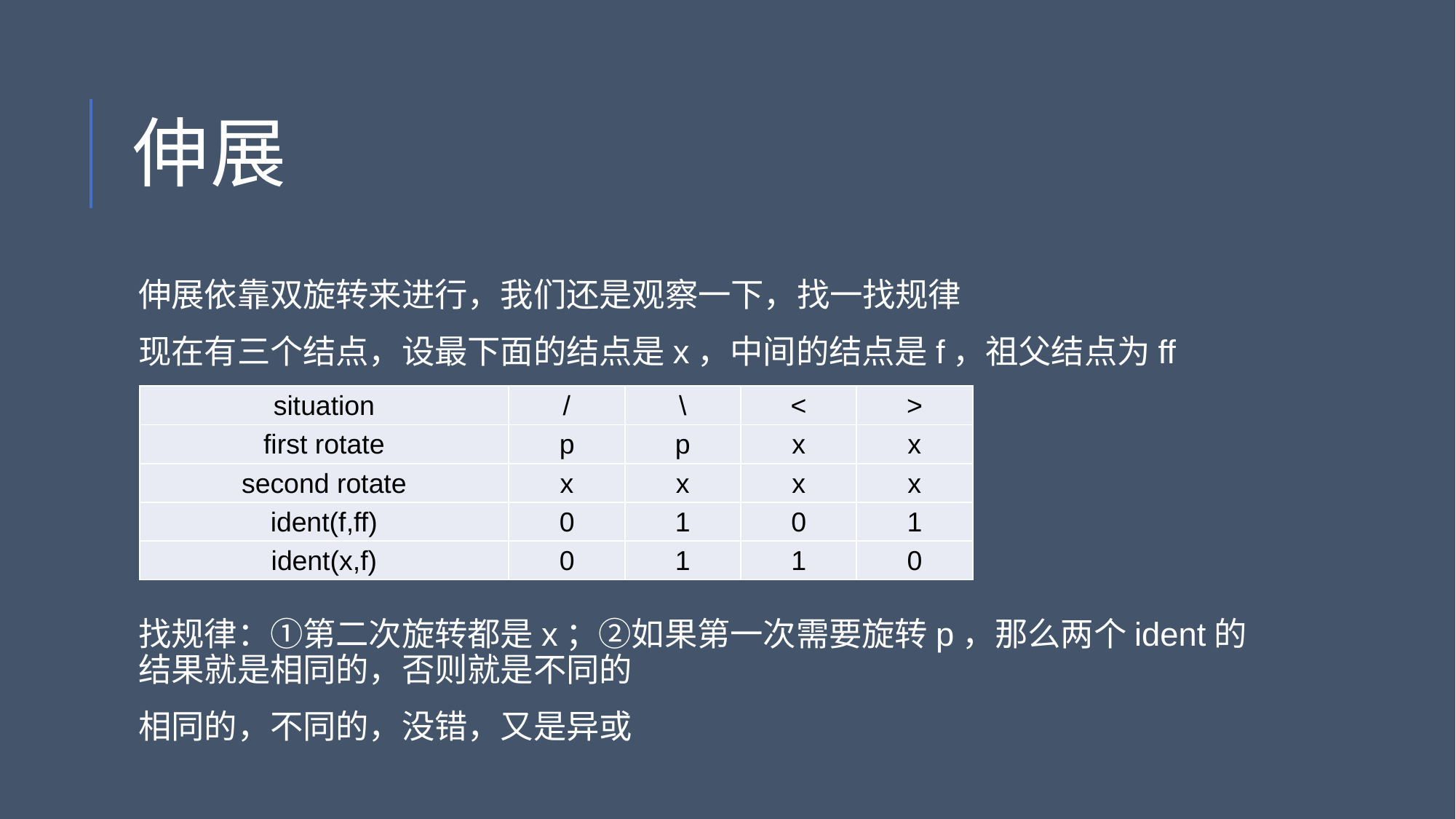

# 伸展
伸展依靠双旋转来进行，我们还是观察一下，找一找规律
现在有三个结点，设最下面的结点是x，中间的结点是f，祖父结点为ff

找规律：①第二次旋转都是x；②如果第一次需要旋转p，那么两个ident的结果就是相同的，否则就是不同的
相同的，不同的，没错，又是异或
| situation | / | \ | < | > |
| --- | --- | --- | --- | --- |
| first rotate | p | p | x | x |
| second rotate | x | x | x | x |
| ident(f,ff) | 0 | 1 | 0 | 1 |
| ident(x,f) | 0 | 1 | 1 | 0 |